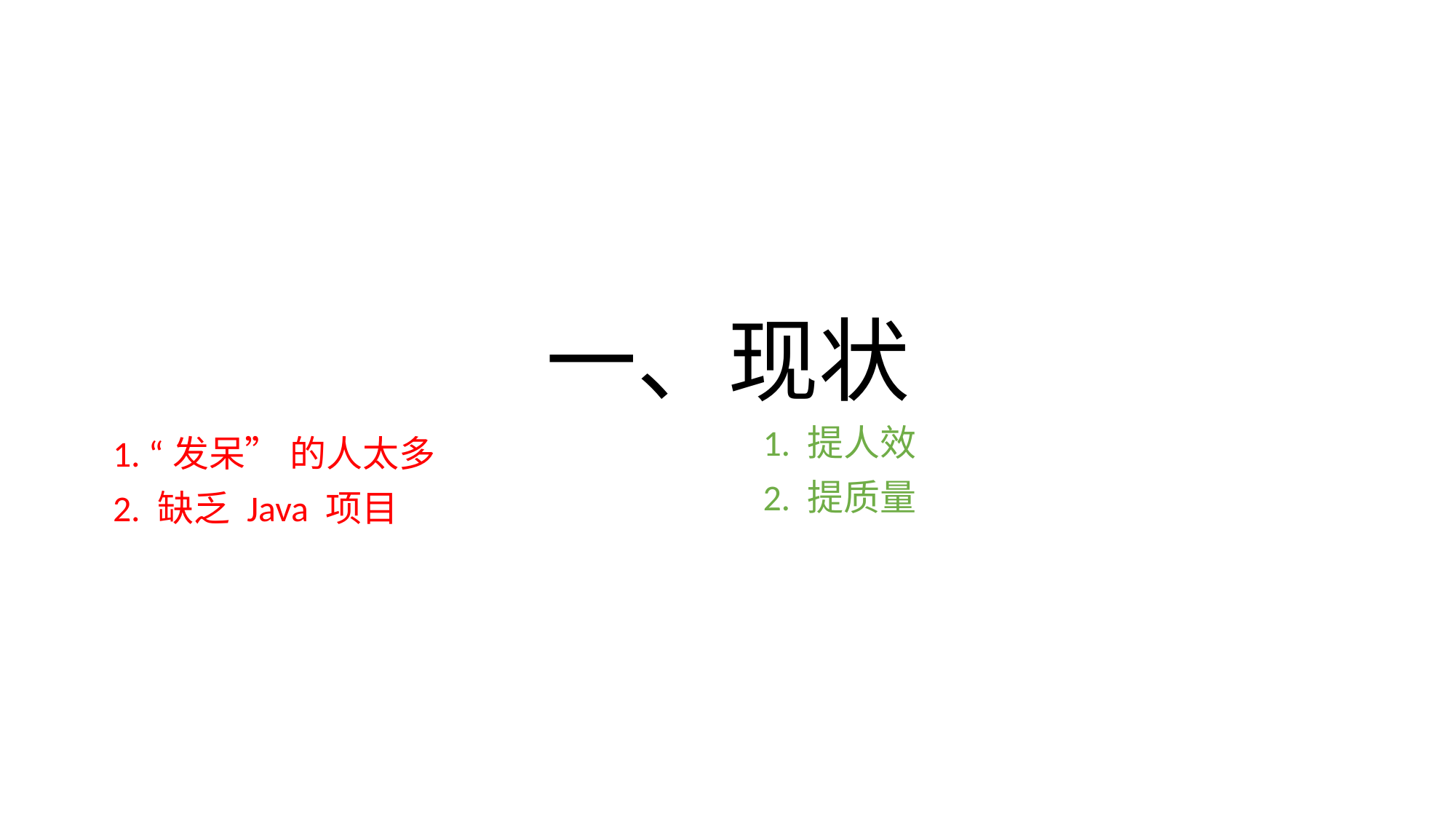

# 一、现状
1. 提人效
2. 提质量
1. “发呆” 的人太多
2. 缺乏 Java 项目